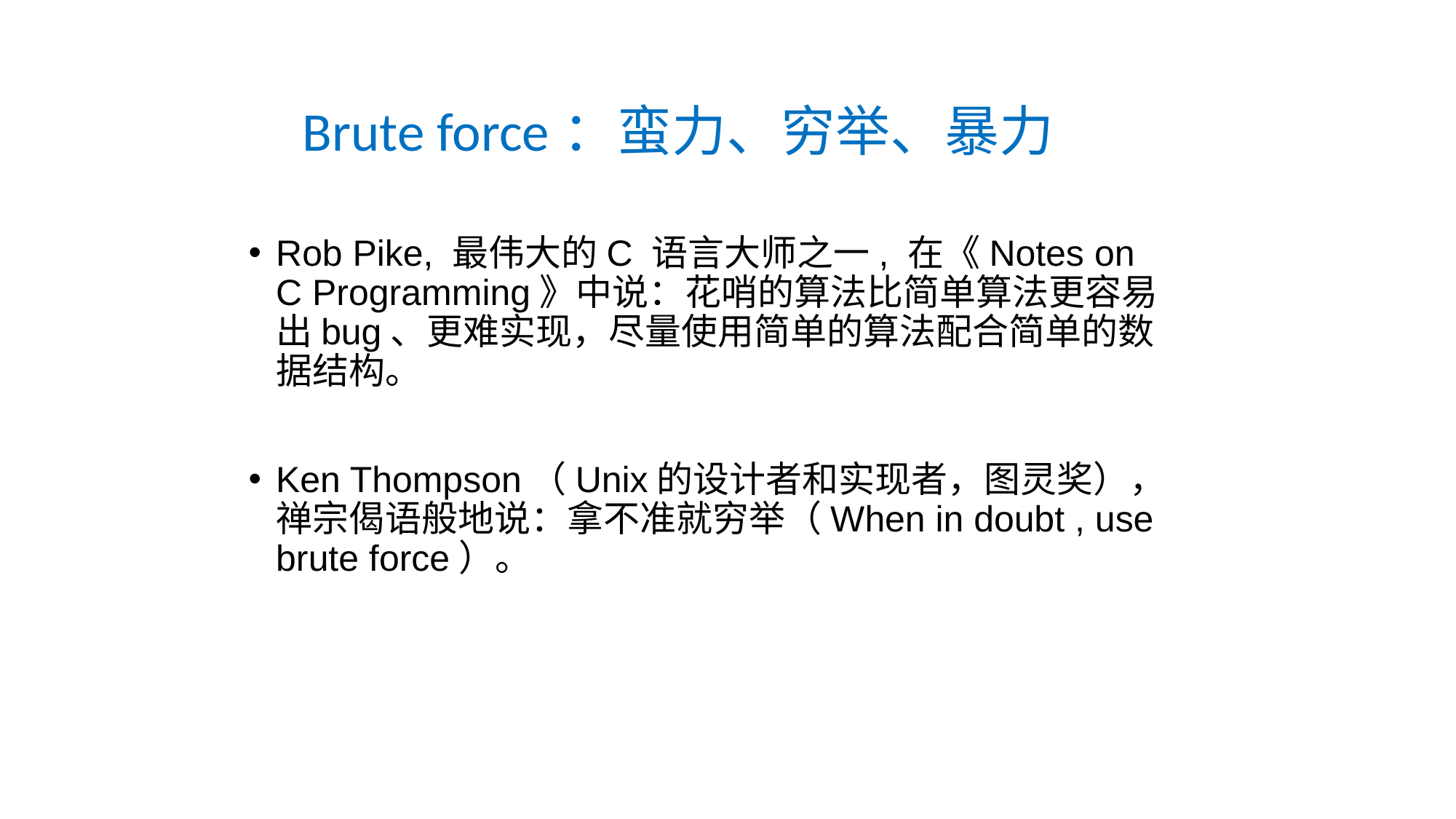

# Brute force：蛮力、穷举、暴力
Rob Pike, 最伟大的C 语言大师之一, 在《Notes on C Programming》中说：花哨的算法比简单算法更容易出bug、更难实现，尽量使用简单的算法配合简单的数据结构。

Ken Thompson（Unix的设计者和实现者，图灵奖），禅宗偈语般地说：拿不准就穷举（When in doubt , use brute force）。